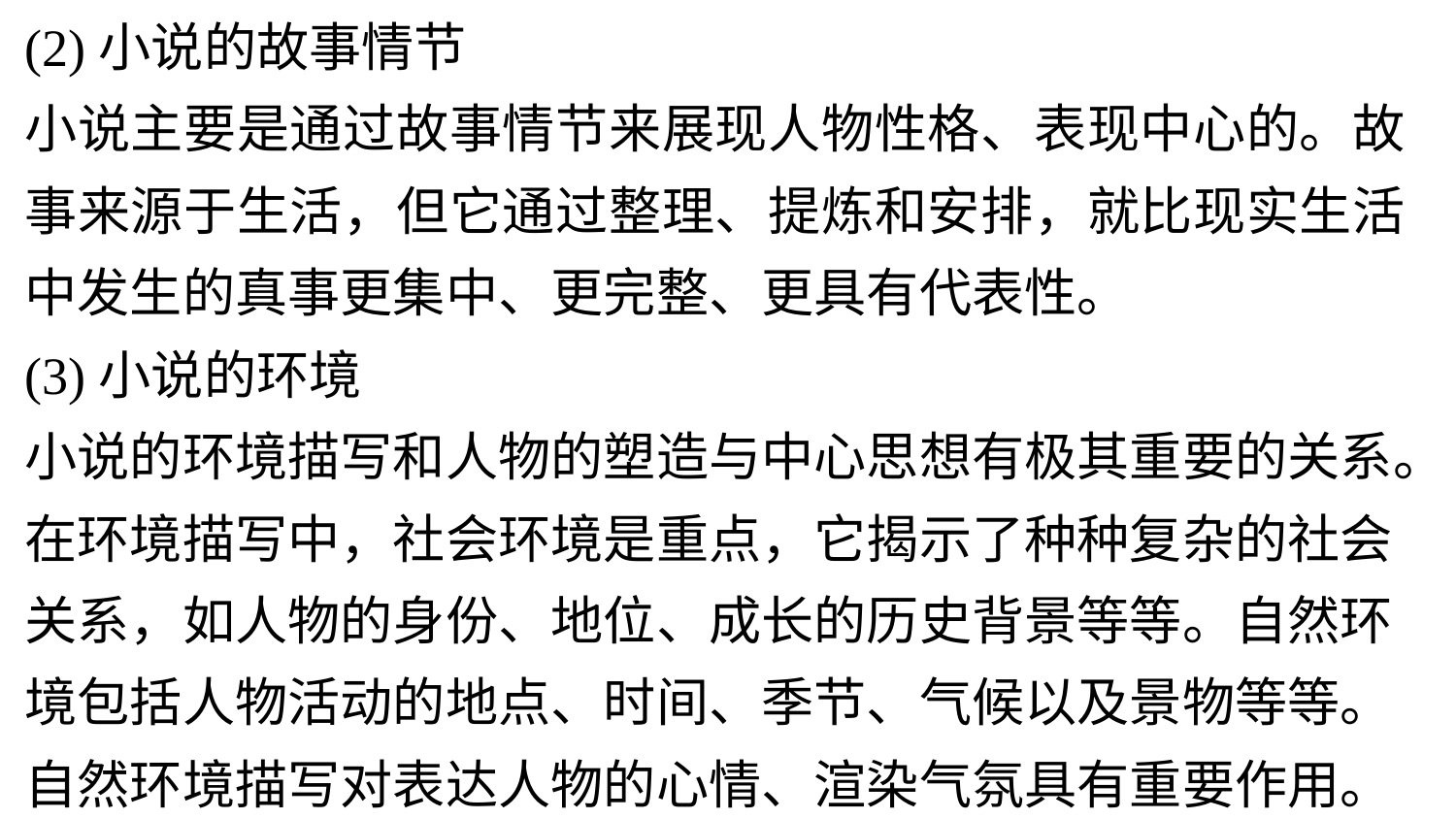

(2)小说的故事情节
小说主要是通过故事情节来展现人物性格、表现中心的。故事来源于生活，但它通过整理、提炼和安排，就比现实生活中发生的真事更集中、更完整、更具有代表性。
(3)小说的环境
小说的环境描写和人物的塑造与中心思想有极其重要的关系。在环境描写中，社会环境是重点，它揭示了种种复杂的社会关系，如人物的身份、地位、成长的历史背景等等。自然环境包括人物活动的地点、时间、季节、气候以及景物等等。自然环境描写对表达人物的心情、渲染气氛具有重要作用。